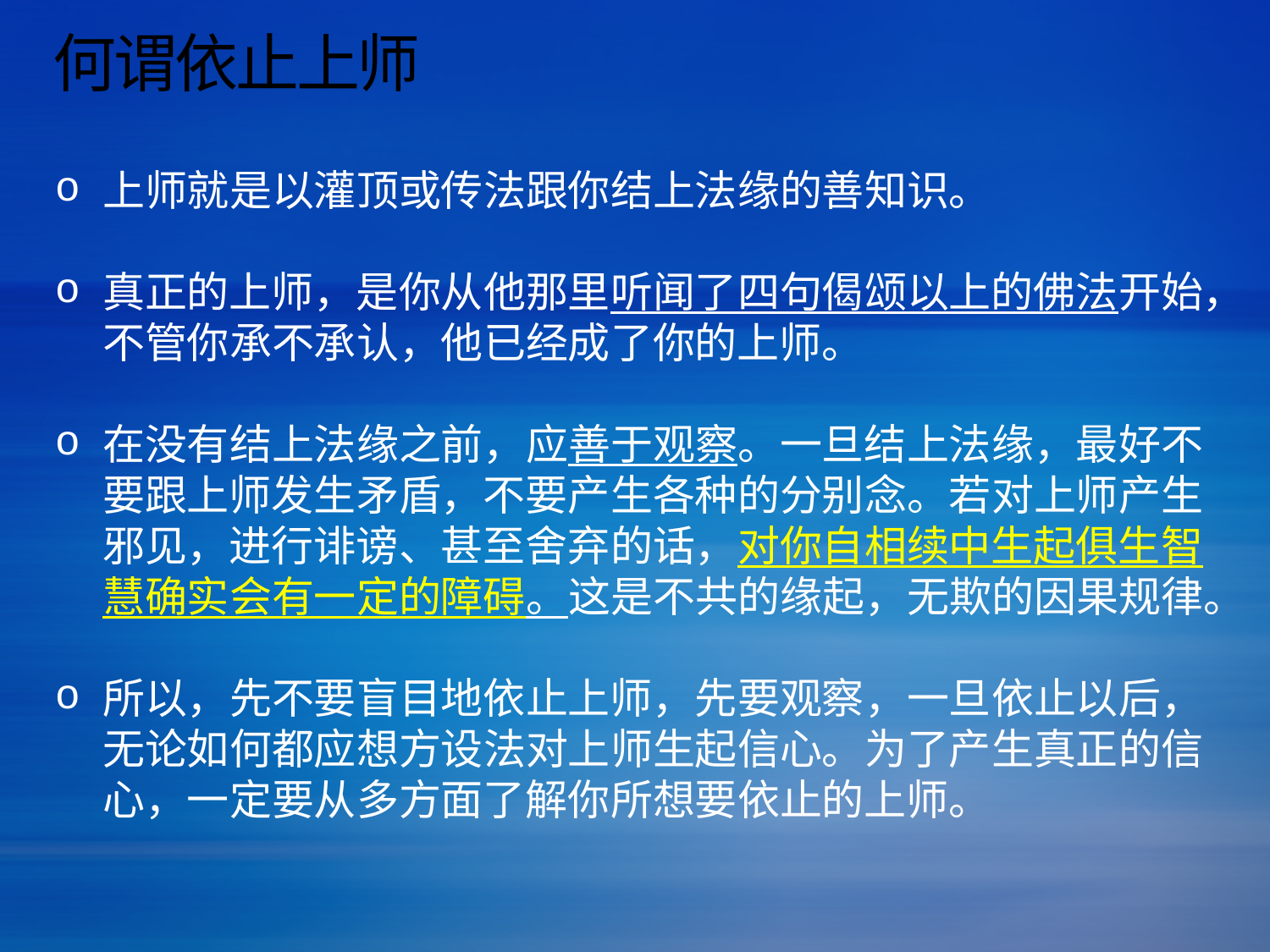

# 何谓依止上师
上师就是以灌顶或传法跟你结上法缘的善知识。

真正的上师，是你从他那里听闻了四句偈颂以上的佛法开始，不管你承不承认，他已经成了你的上师。

在没有结上法缘之前，应善于观察。一旦结上法缘，最好不要跟上师发生矛盾，不要产生各种的分别念。若对上师产生邪见，进行诽谤、甚至舍弃的话，对你自相续中生起俱生智慧确实会有一定的障碍。这是不共的缘起，无欺的因果规律。

所以，先不要盲目地依止上师，先要观察，一旦依止以后，无论如何都应想方设法对上师生起信心。为了产生真正的信心，一定要从多方面了解你所想要依止的上师。